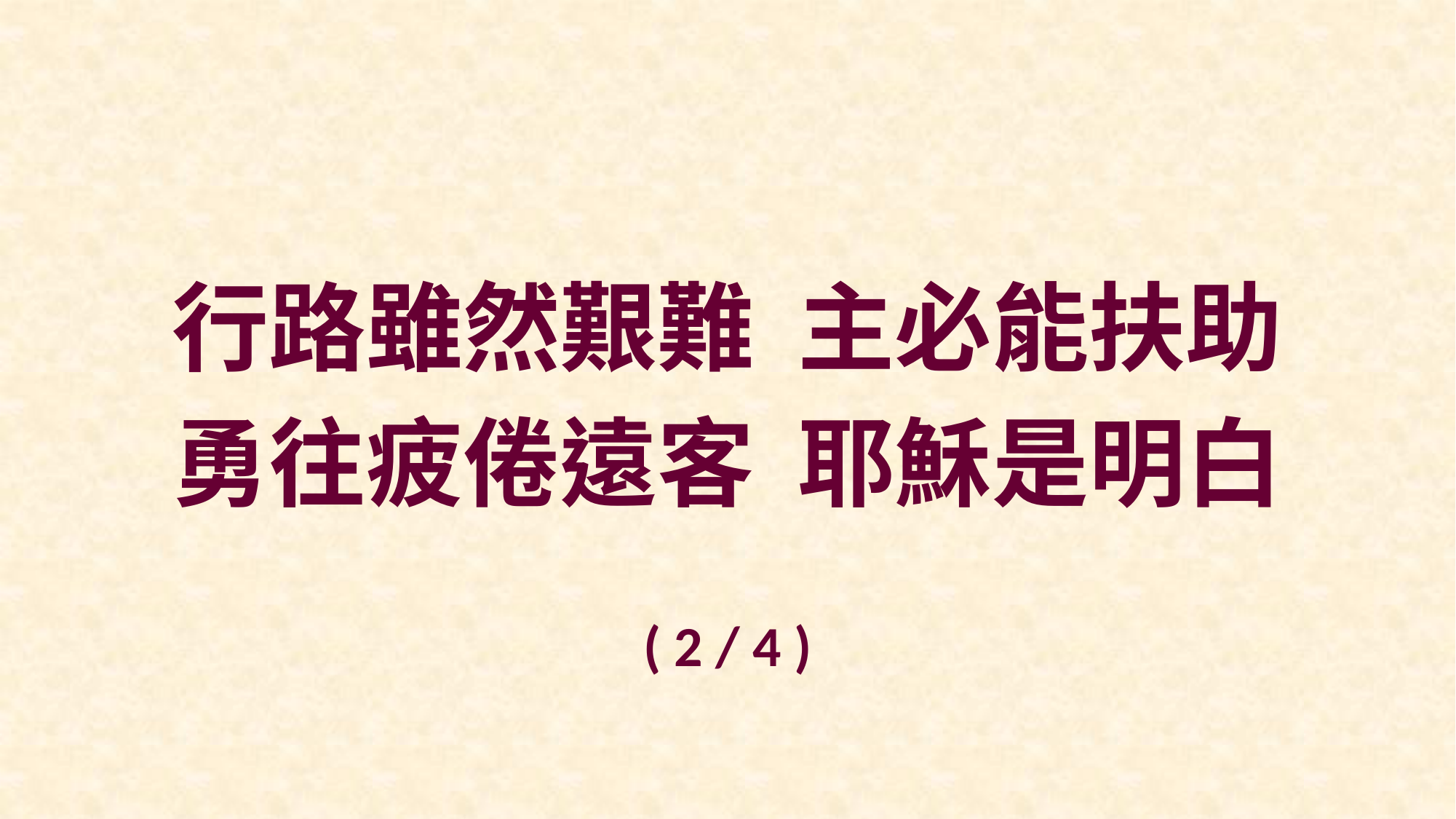

行路雖然艱難  主必能扶助
勇往疲倦遠客  耶穌是明白
( 2 / 4 )